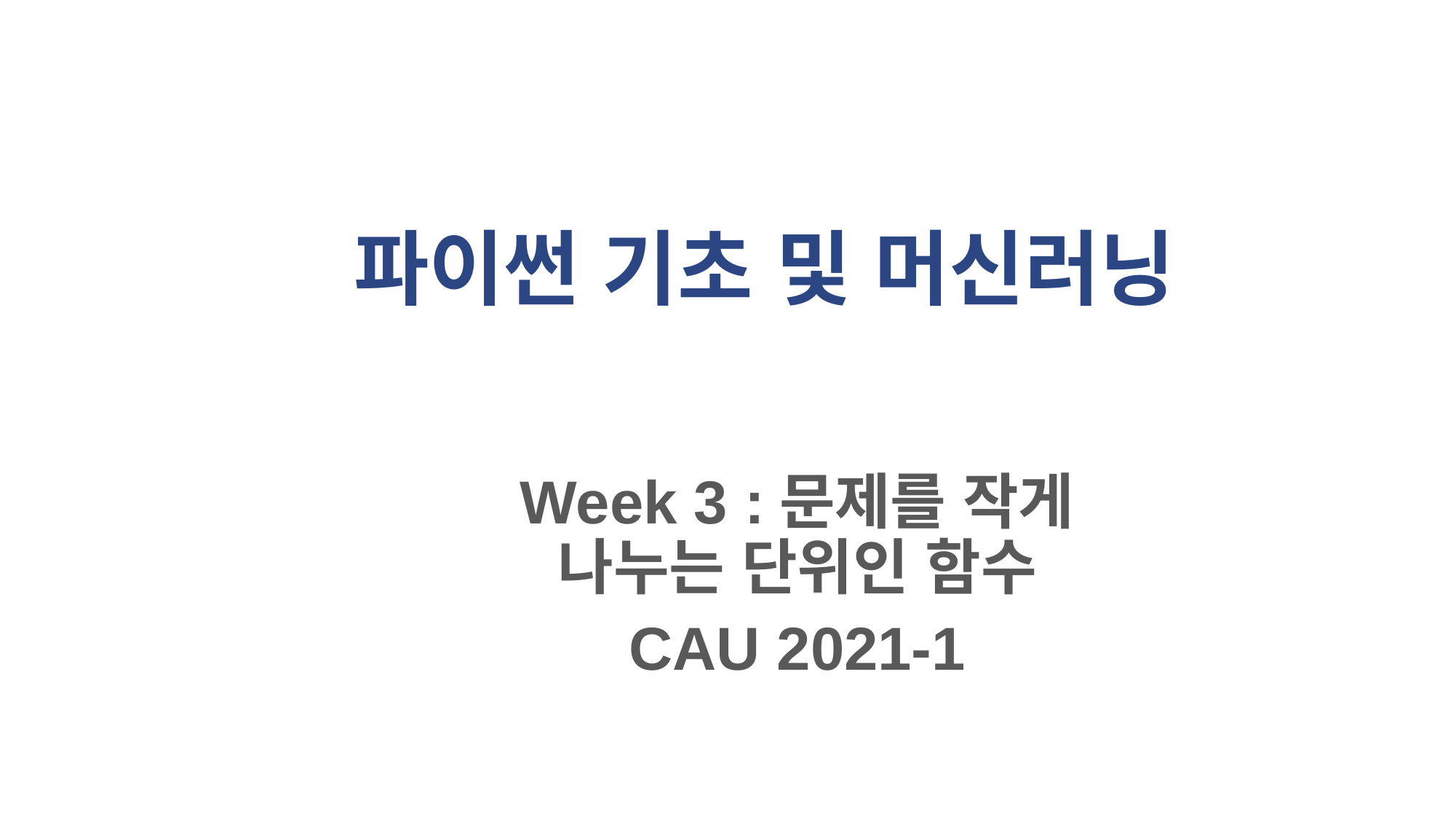

# 파이썬 기초 및 머신러닝
Week 3 :문제를 작게 나누는 단위인 함수
CAU 2021-1